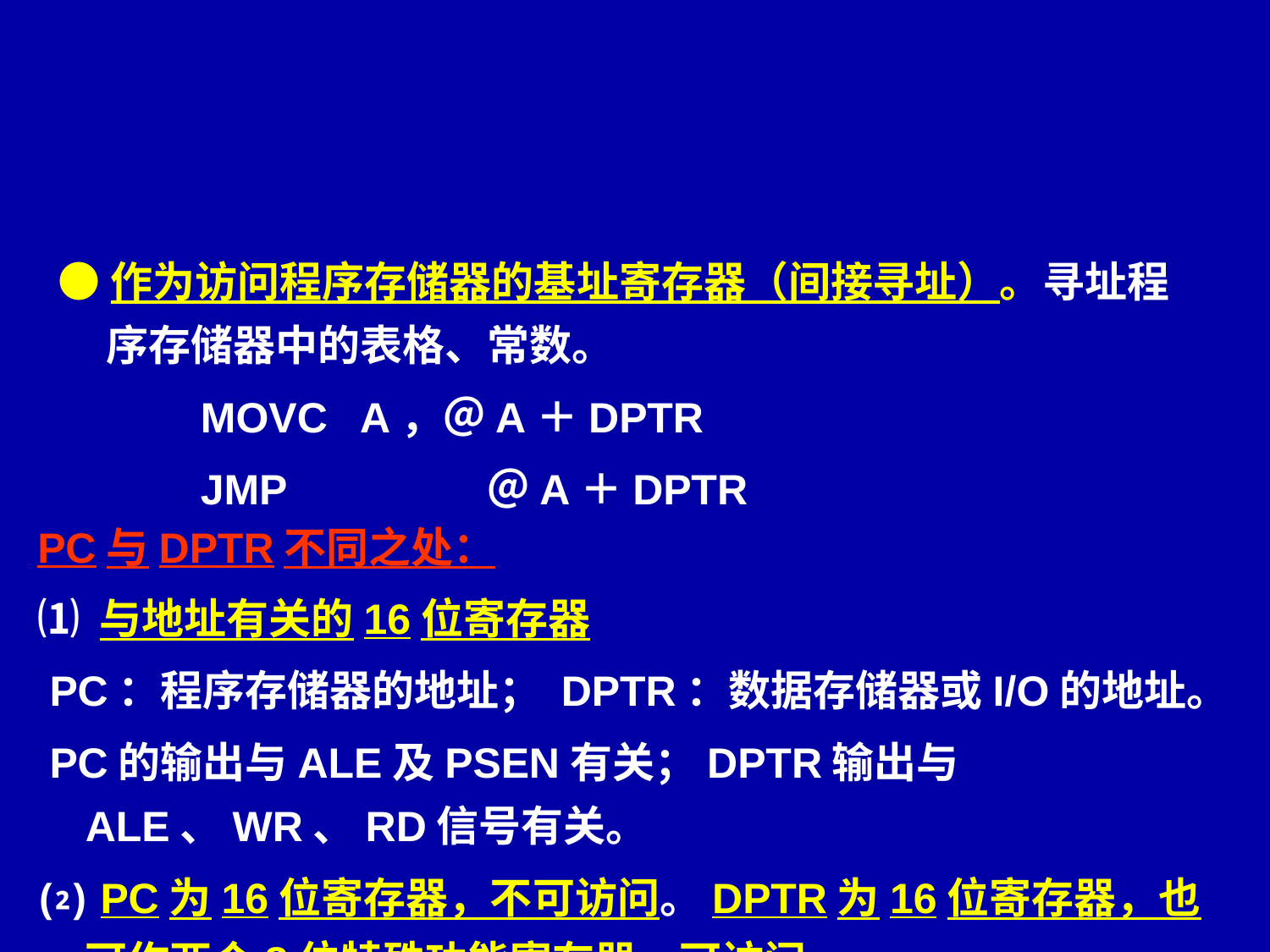

#
●作为访问程序存储器的基址寄存器（间接寻址）。寻址程序存储器中的表格、常数。
            MOVC	A，＠A＋DPTR
            JMP		＠A＋DPTR
PC与DPTR不同之处：
⑴ 与地址有关的16位寄存器
 PC：程序存储器的地址； DPTR：数据存储器或I/O的地址。
 PC的输出与ALE及PSEN有关；DPTR输出与ALE、WR、RD信号有关。
⑵ PC为16位寄存器，不可访问。DPTR为16位寄存器，也可作两个8位特殊功能寄存器，可访问。